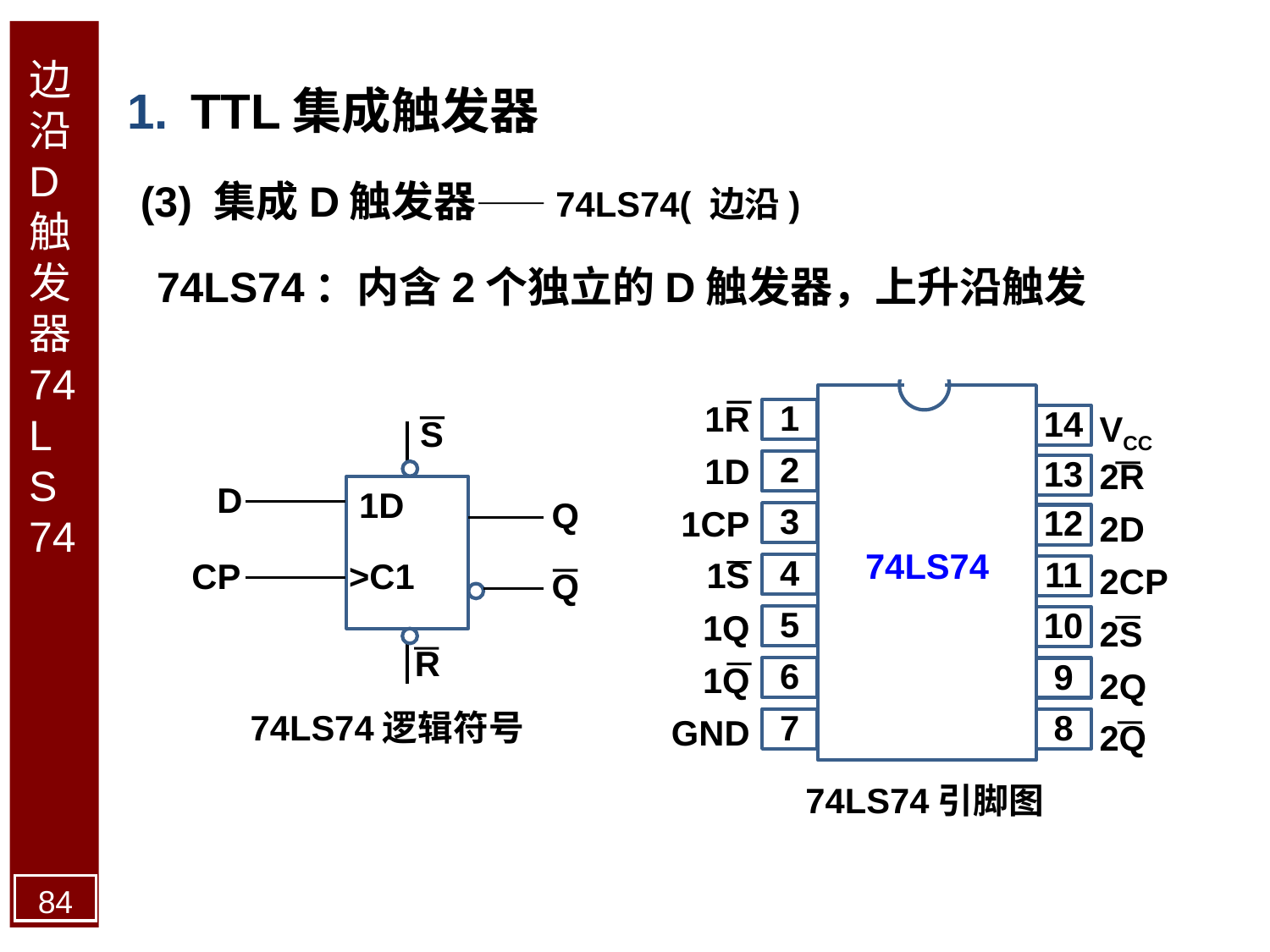

边沿D触发器74LS74
TTL集成触发器
(3) 集成D触发器——74LS74( 边沿)
74LS74：内含2个独立的D触发器，上升沿触发

1

14

2

13

3

12

74LS74
4

11

5

10

6

9

7

8

1R
VCC
1D
2R
1CP
2D
1S
2CP
1Q
2S
1Q
2Q
GND
2Q

S

D

1D
Q
CP
>C1
Q

R

74LS74逻辑符号
74LS74引脚图
84